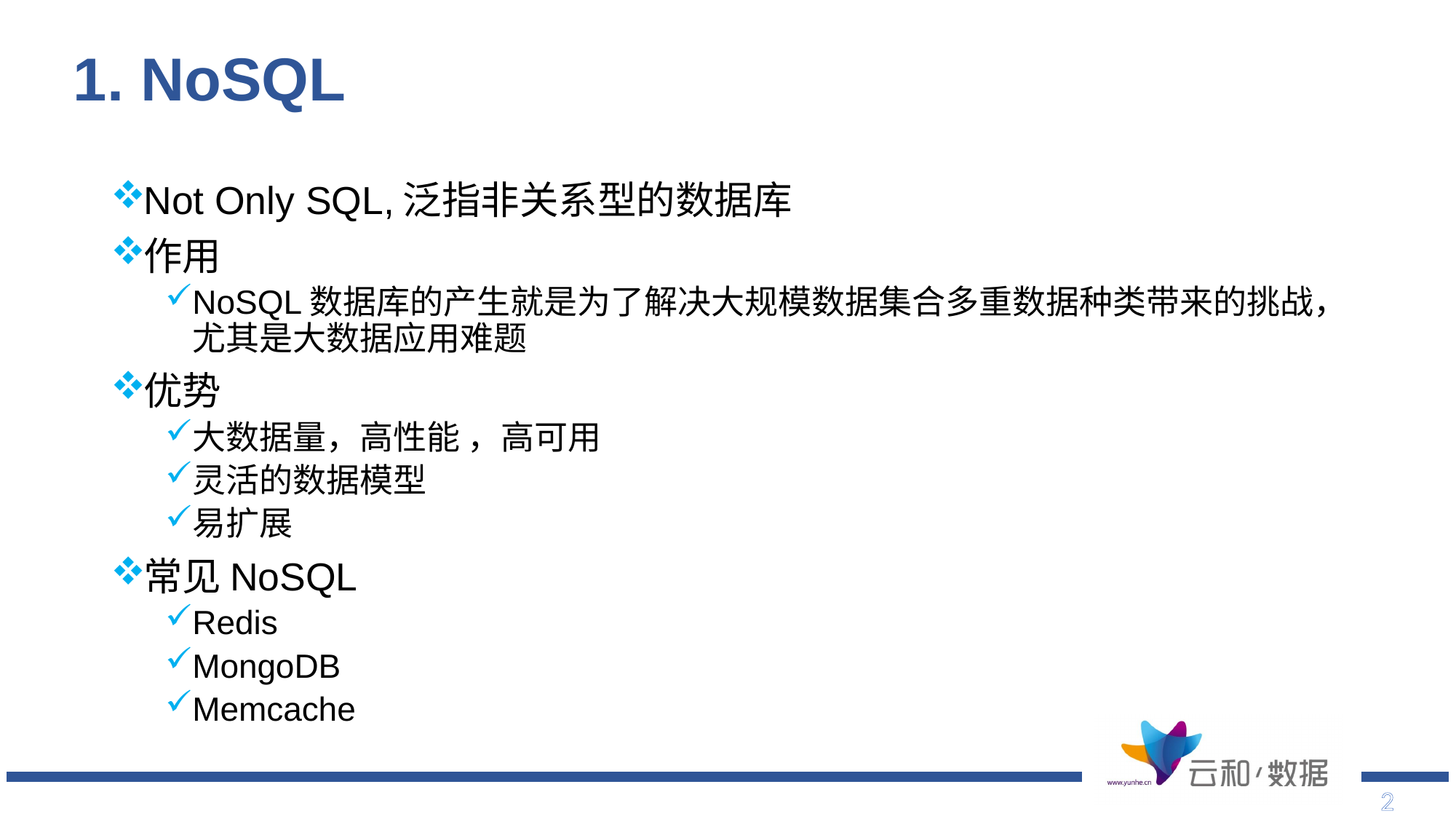

# 1. NoSQL
Not Only SQL,泛指非关系型的数据库
作用
NoSQL数据库的产生就是为了解决大规模数据集合多重数据种类带来的挑战，尤其是大数据应用难题
优势
大数据量，高性能 ，高可用
灵活的数据模型
易扩展
常见NoSQL
Redis
MongoDB
Memcache